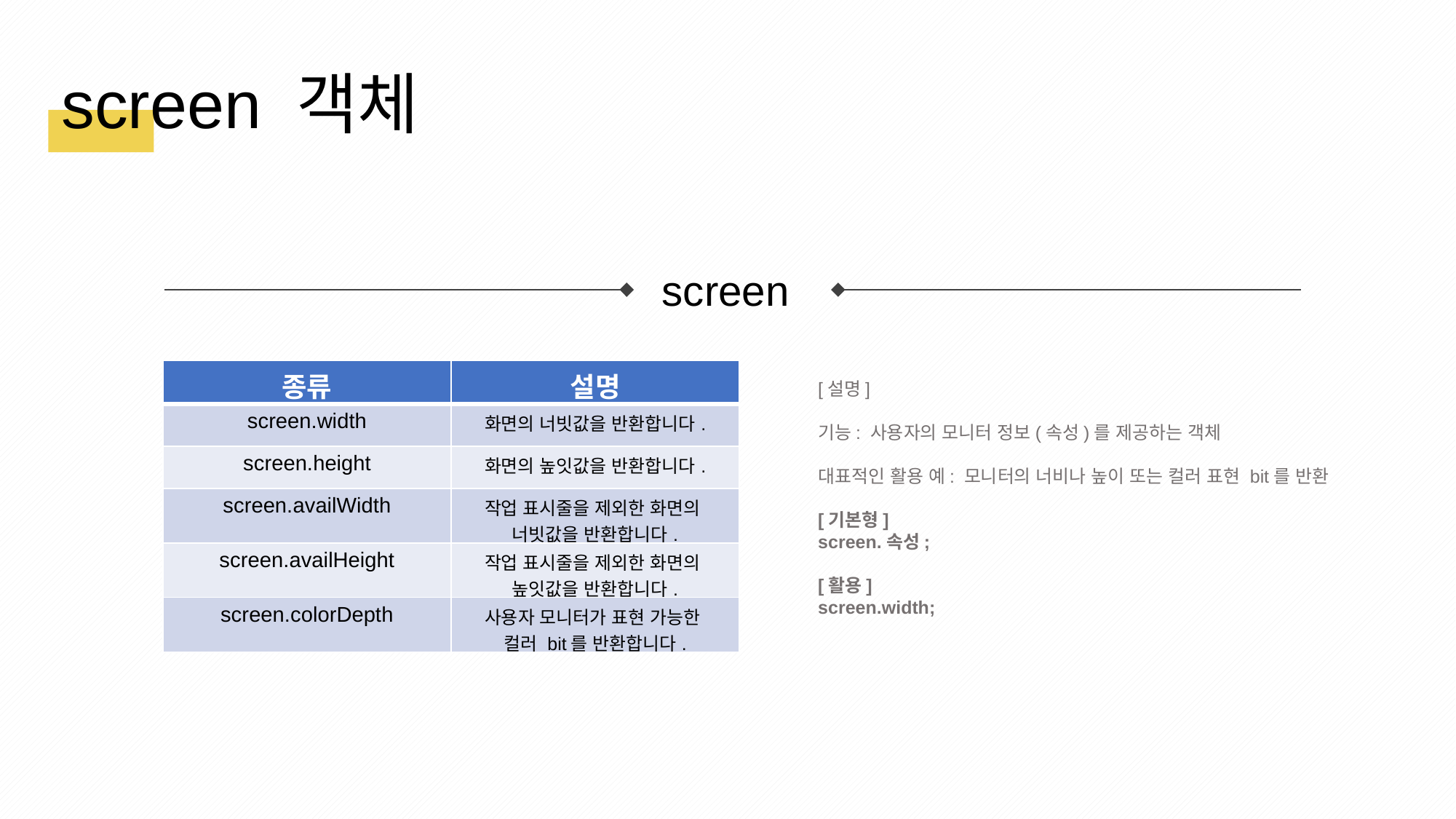

screen 객체

screen

| 종류 | 설명 |
| --- | --- |
| screen.width | 화면의 너빗값을 반환합니다. |
| screen.height | 화면의 높잇값을 반환합니다. |
| screen.availWidth | 작업 표시줄을 제외한 화면의 너빗값을 반환합니다. |
| screen.availHeight | 작업 표시줄을 제외한 화면의 높잇값을 반환합니다. |
| screen.colorDepth | 사용자 모니터가 표현 가능한 컬러 bit를 반환합니다. |
[설명]

기능: 사용자의 모니터 정보(속성)를 제공하는 객체

대표적인 활용 예: 모니터의 너비나 높이 또는 컬러 표현 bit를 반환

[기본형]
screen.속성;

[활용]
screen.width;